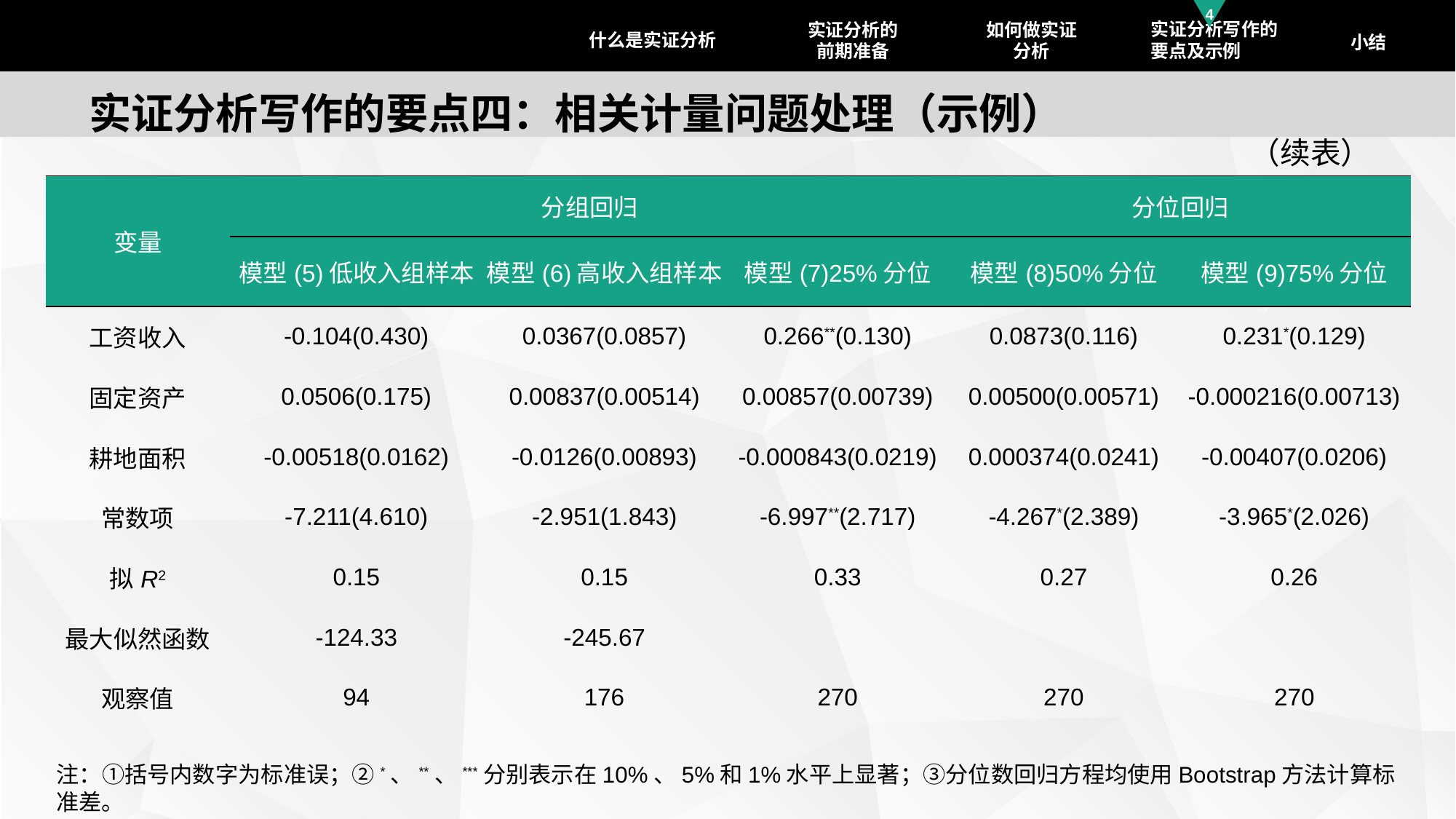

4
什么是实证分析
实证分析写作的要点及示例
如何做实证
分析
小结
实证分析的
前期准备

实证分析写作的要点四：相关计量问题处理（示例）
（续表）
| 变量 | 分组回归 |  |  | 分位回归 |  |
| --- | --- | --- | --- | --- | --- |
|  | 模型(5)低收入组样本 | 模型(6)高收入组样本 | 模型(7)25%分位 | 模型(8)50%分位 | 模型(9)75%分位 |
| 工资收入 | -0.104(0.430) | 0.0367(0.0857) | 0.266\*\*(0.130) | 0.0873(0.116) | 0.231\*(0.129) |
| 固定资产 | 0.0506(0.175) | 0.00837(0.00514) | 0.00857(0.00739) | 0.00500(0.00571) | -0.000216(0.00713) |
| 耕地面积 | -0.00518(0.0162) | -0.0126(0.00893) | -0.000843(0.0219) | 0.000374(0.0241) | -0.00407(0.0206) |
| 常数项 | -7.211(4.610) | -2.951(1.843) | -6.997\*\*(2.717) | -4.267\*(2.389) | -3.965\*(2.026) |
| 拟R2 | 0.15 | 0.15 | 0.33 | 0.27 | 0.26 |
| 最大似然函数 | -124.33 | -245.67 |  |  |  |
| 观察值 | 94 | 176 | 270 | 270 | 270 |
注：①括号内数字为标准误；②*、**、***分别表示在10%、5%和1%水平上显著；③分位数回归方程均使用Bootstrap方法计算标准差。